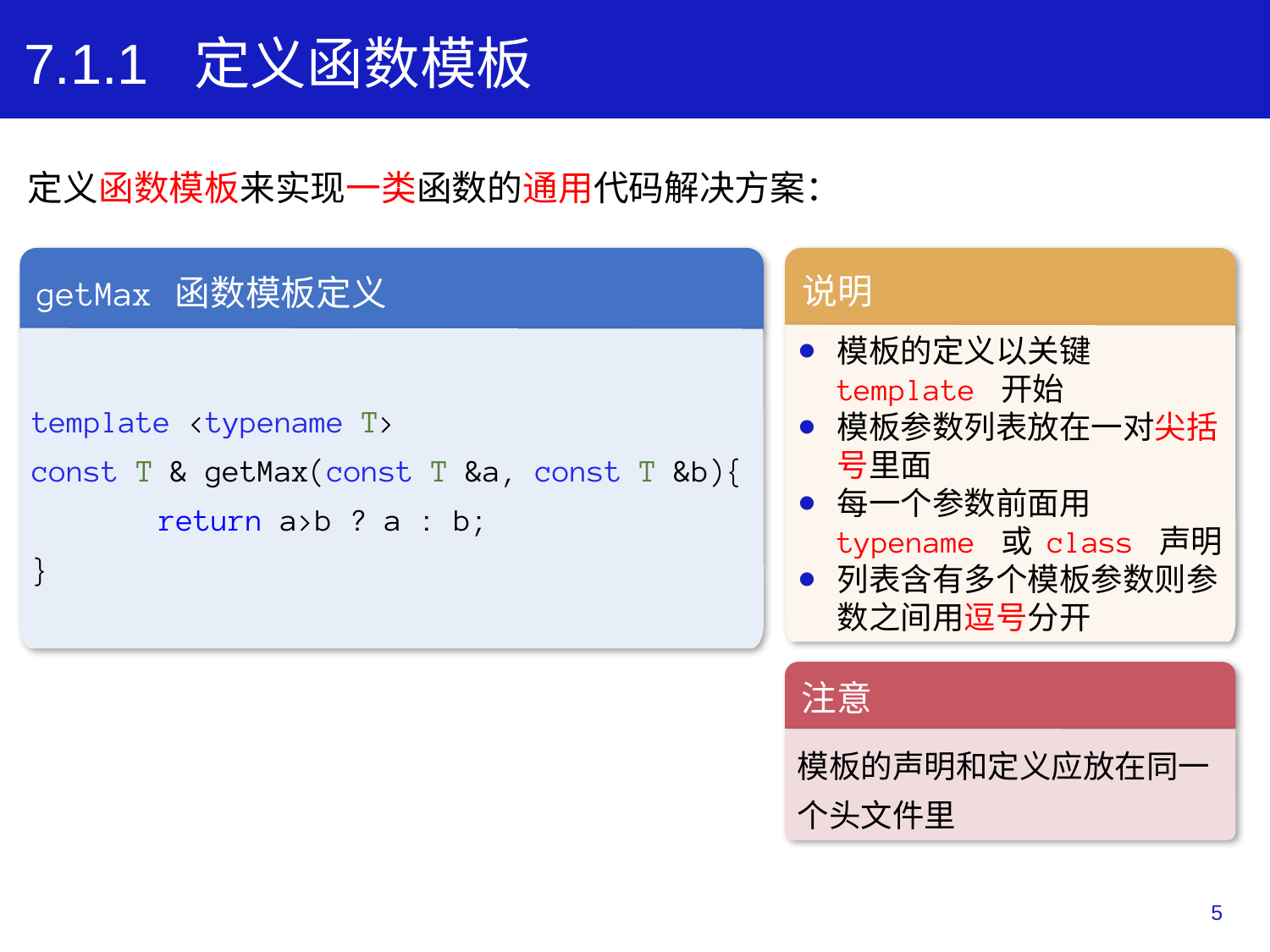

7.1.1  定义函数模板
定义函数模板来实现一类函数的通用代码解决方案：
学习目标
说明
模板的定义以关键 template 开始
模板参数列表放在一对尖括号里面
每一个参数前面用typename 或 class 声明
列表含有多个模板参数则参数之间用逗号分开
getMax 函数模板定义
template <typename T>
const T & getMax(const T &a, const T &b){
	return a>b ? a : b;
}
注意
模板的声明和定义应放在同一个头文件里
5